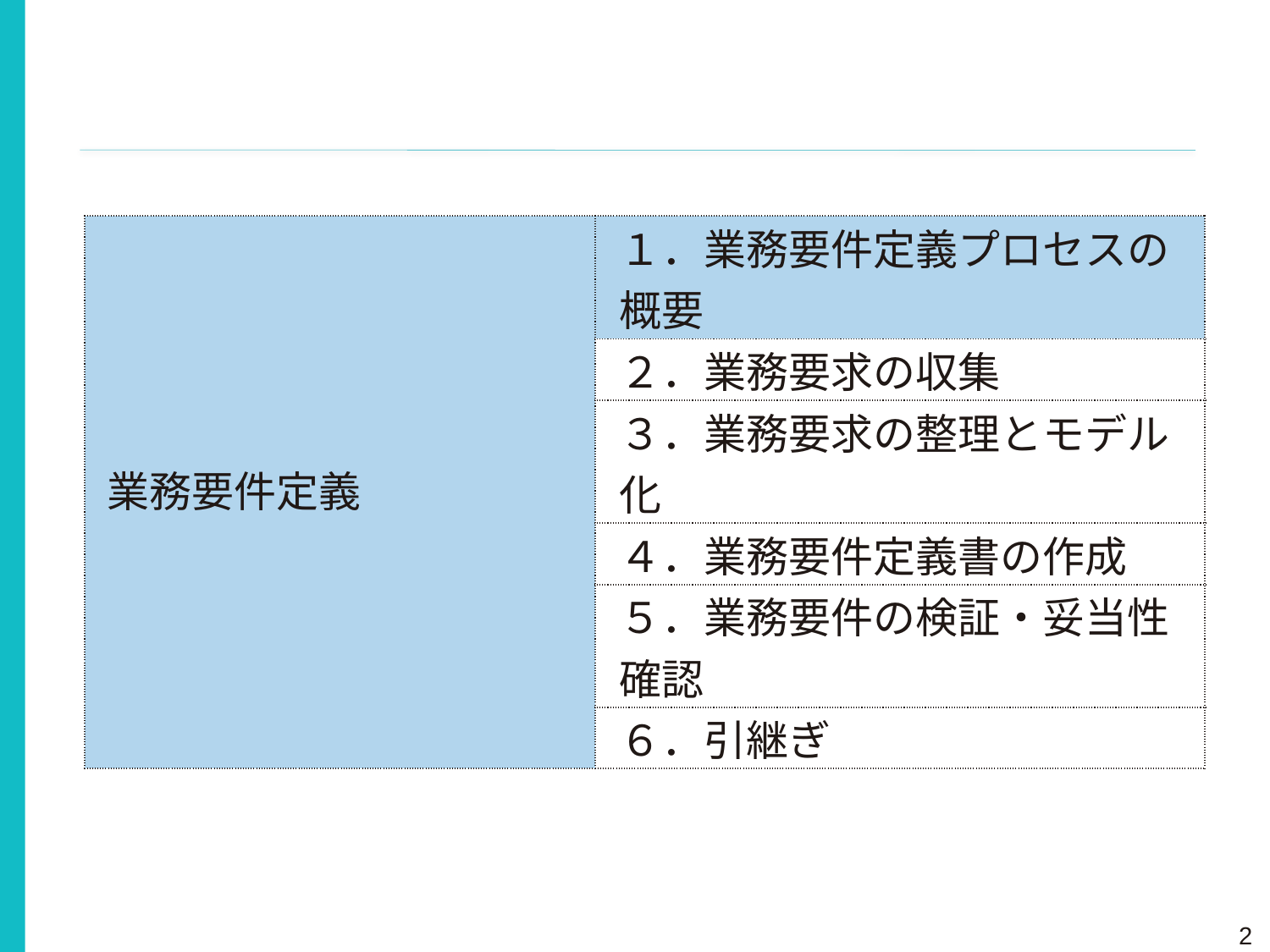

| 業務要件定義 | １．業務要件定義プロセスの概要 |
| --- | --- |
|  | ２．業務要求の収集 |
|  | ３．業務要求の整理とモデル化 |
|  | ４．業務要件定義書の作成 |
|  | ５．業務要件の検証・妥当性確認 |
|  | ６．引継ぎ |
2